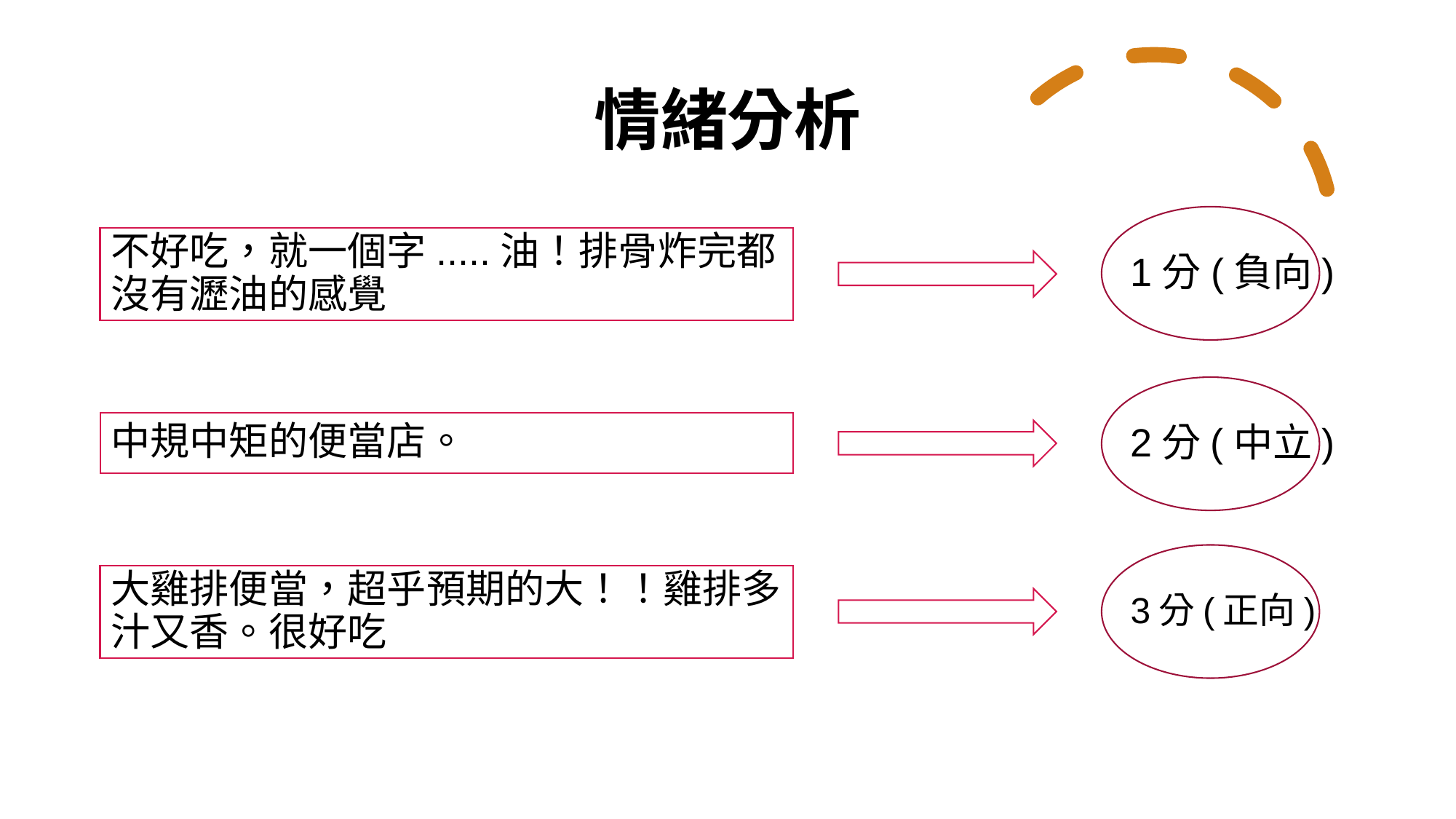

# 情緒分析

1分(負向)
不好吃，就一個字.....油！排骨炸完都沒有瀝油的感覺

2分(中立)
中規中矩的便當店。

3分(正向)
大雞排便當，超乎預期的大！！雞排多汁又香。很好吃